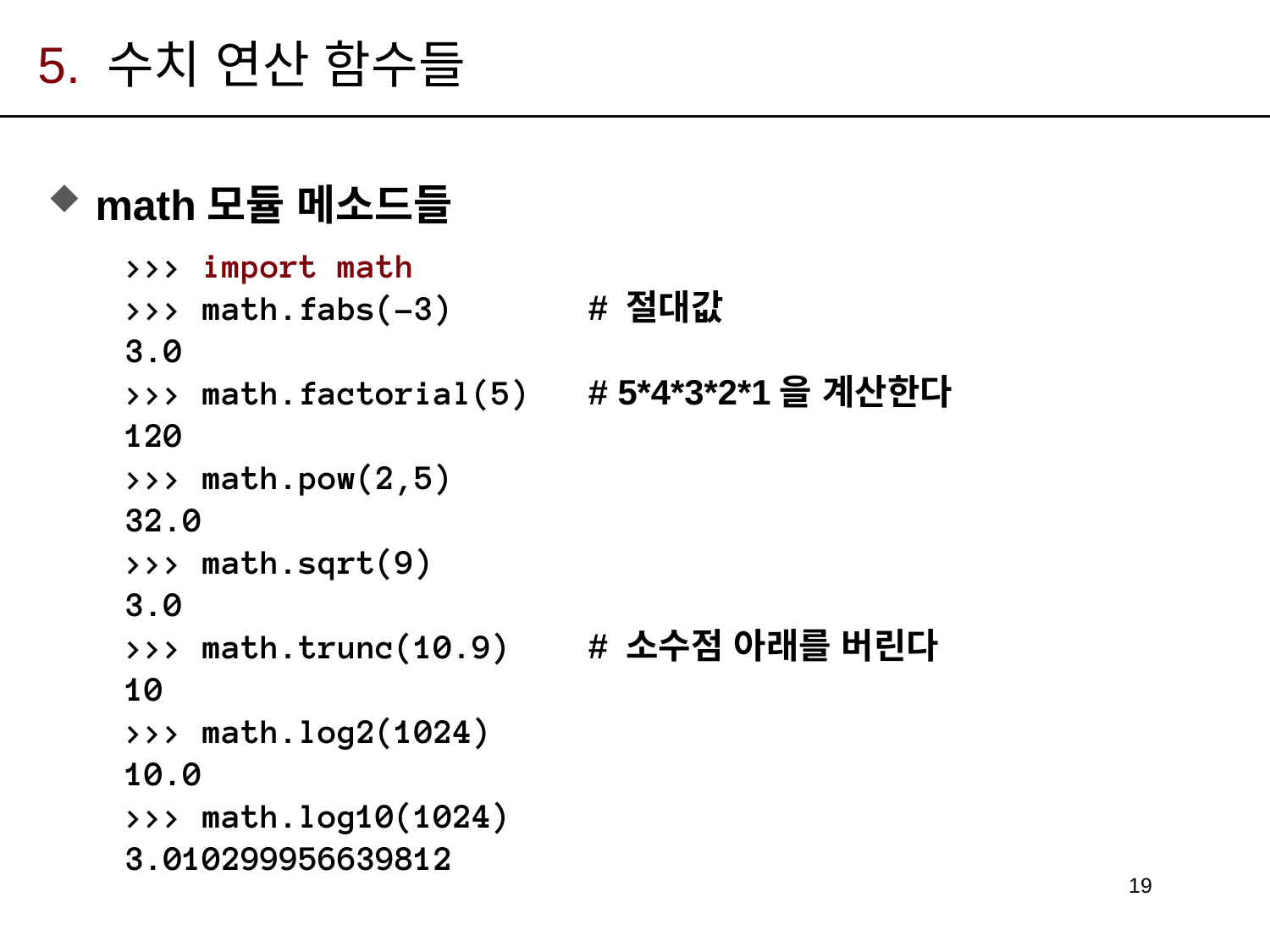

# 5. 수치 연산 함수들
math모듈 메소드들
>>> import math
>>> math.fabs(-3)       # 절대값
3.0
>>> math.factorial(5)   # 5*4*3*2*1을 계산한다
120
>>> math.pow(2,5)
32.0
>>> math.sqrt(9)
3.0
>>> math.trunc(10.9)    # 소수점 아래를 버린다
10
>>> math.log2(1024)
10.0
>>> math.log10(1024)
3.010299956639812
19